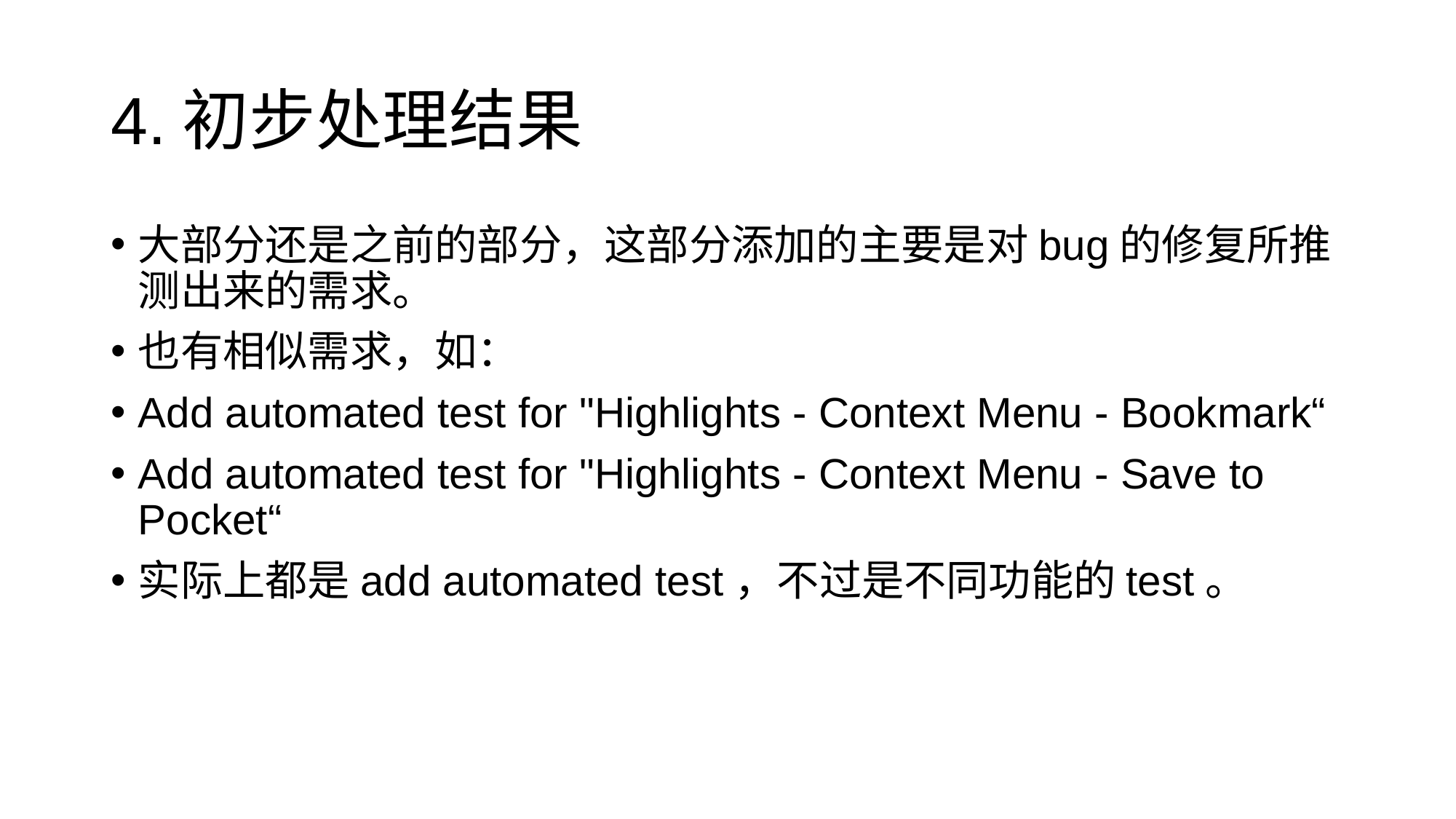

# 4.初步处理结果
大部分还是之前的部分，这部分添加的主要是对bug的修复所推测出来的需求。
也有相似需求，如：
Add automated test for "Highlights - Context Menu - Bookmark“
Add automated test for "Highlights - Context Menu - Save to Pocket“
实际上都是add automated test，不过是不同功能的test。